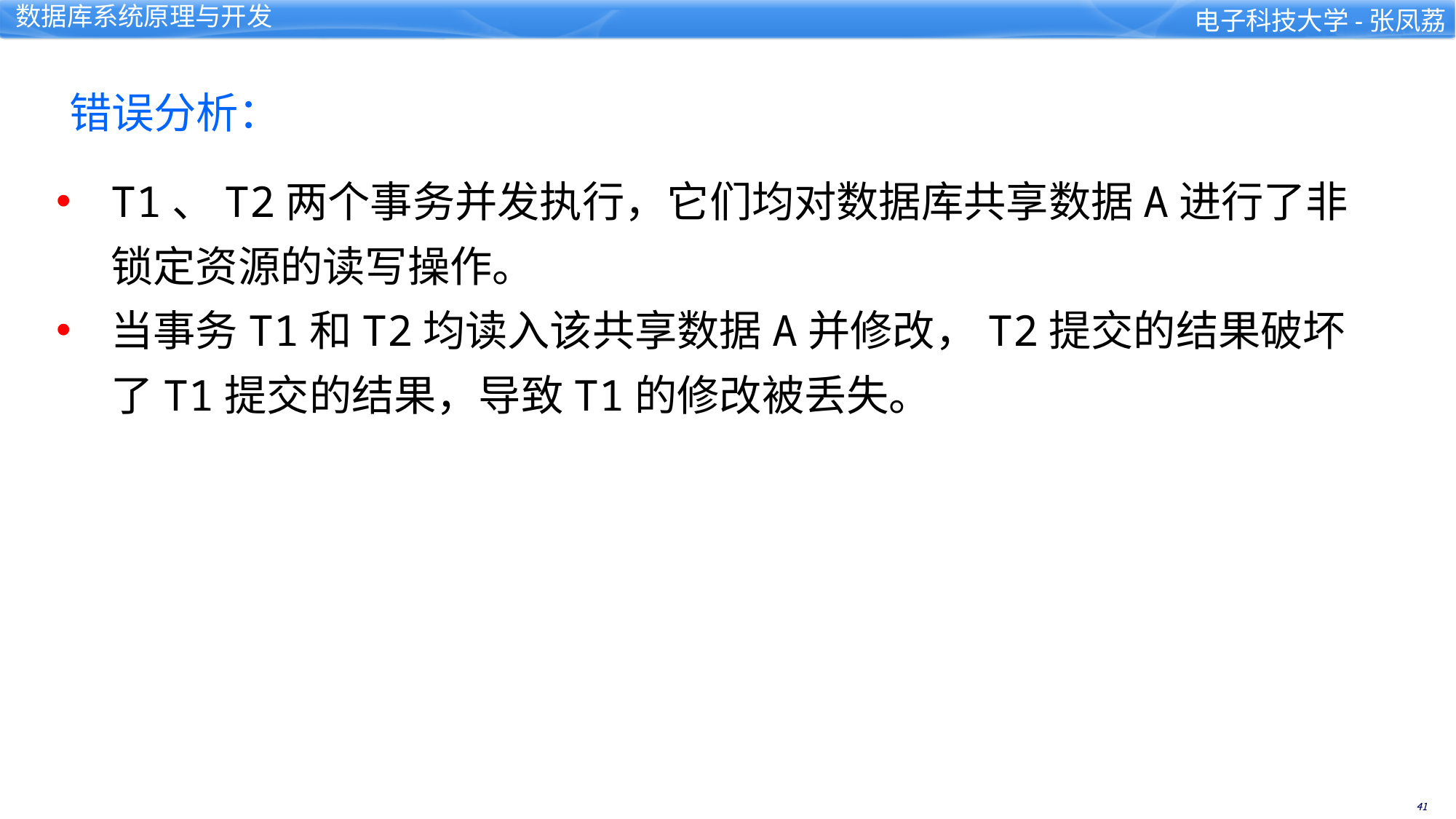

错误分析：
T1、T2两个事务并发执行，它们均对数据库共享数据A进行了非锁定资源的读写操作。
当事务T1和T2均读入该共享数据A并修改，T2提交的结果破坏了T1提交的结果，导致T1的修改被丢失。